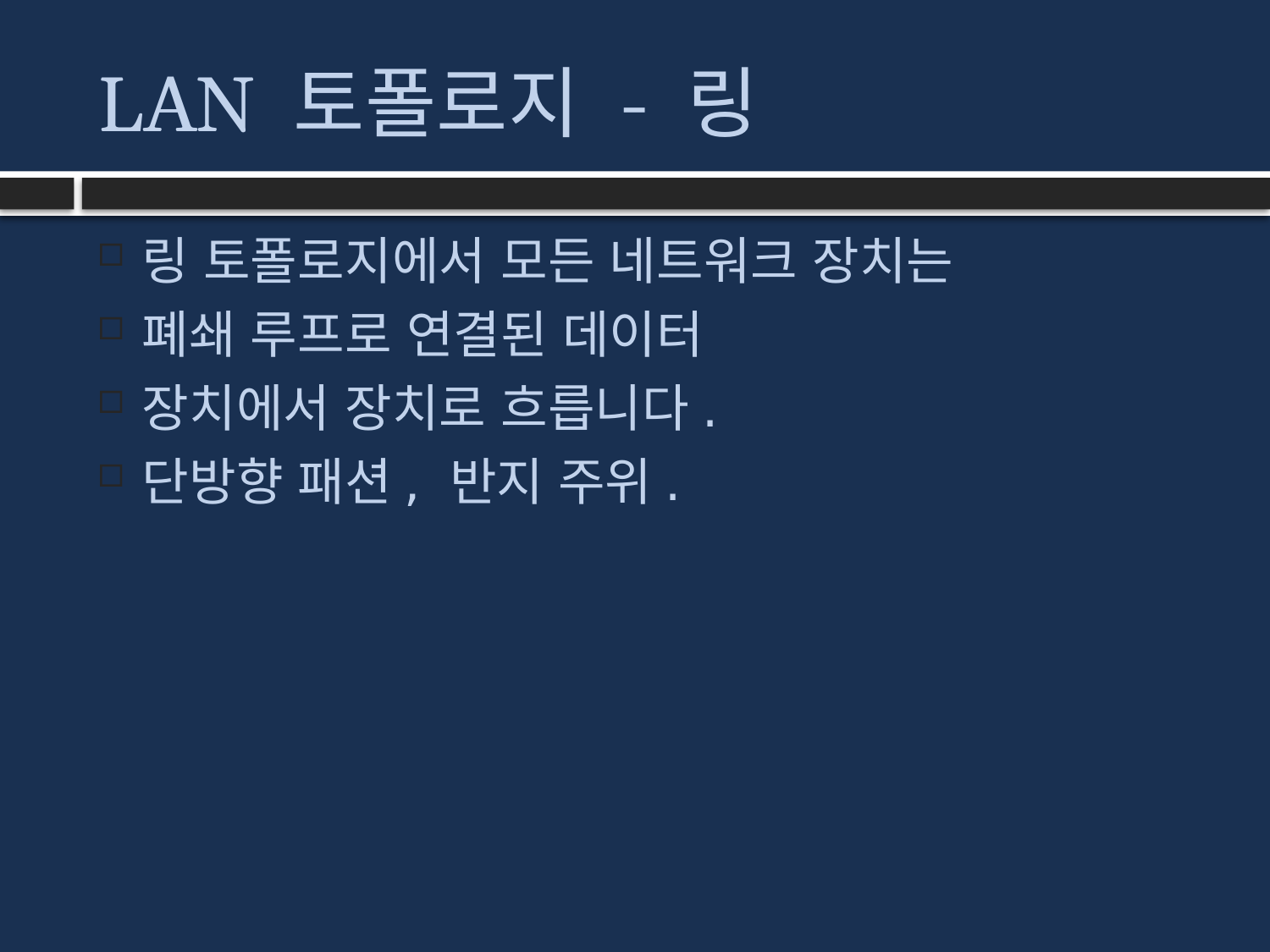

# LAN 토폴로지 - 링
링 토폴로지에서 모든 네트워크 장치는
폐쇄 루프로 연결된 데이터
장치에서 장치로 흐릅니다.
단방향 패션, 반지 주위.